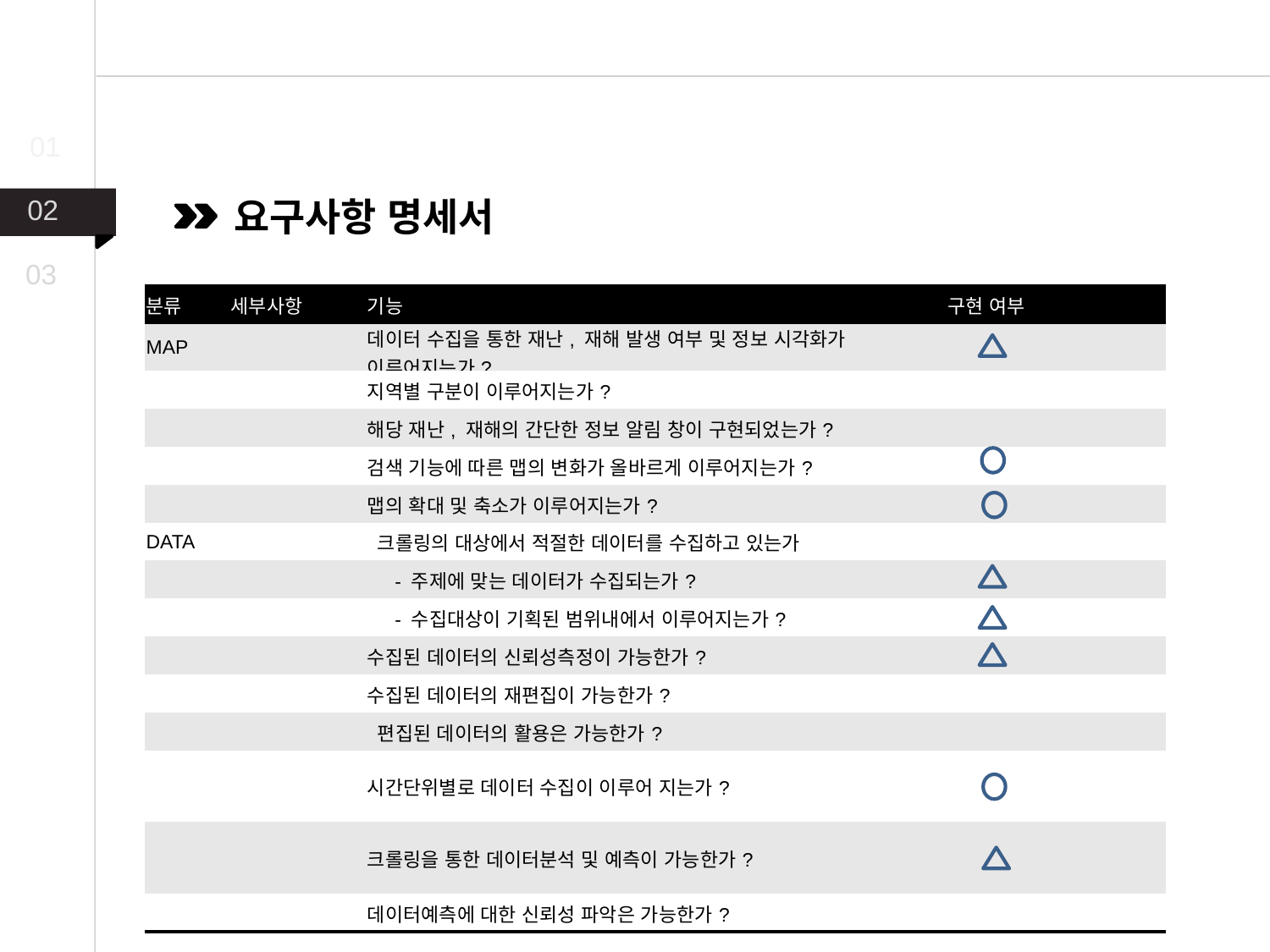

01
02
요구사항 명세서

03
| 분류 | 세부사항 | 기능 | 구현 여부 |
| --- | --- | --- | --- |
| MAP |  | 데이터 수집을 통한 재난, 재해 발생 여부 및 정보 시각화가 이루어지는가? |  |
|  |  | 지역별 구분이 이루어지는가? |  |
|  |  | 해당 재난, 재해의 간단한 정보 알림 창이 구현되었는가? |  |
|  |  | 검색 기능에 따른 맵의 변화가 올바르게 이루어지는가? |  |
|  |  | 맵의 확대 및 축소가 이루어지는가? |  |
| DATA |  | 크롤링의 대상에서 적절한 데이터를 수집하고 있는가 |  |
|  |  | - 주제에 맞는 데이터가 수집되는가? |  |
|  |  | - 수집대상이 기획된 범위내에서 이루어지는가? |  |
|  |  | 수집된 데이터의 신뢰성측정이 가능한가? |  |
|  |  | 수집된 데이터의 재편집이 가능한가? |  |
|  |  | 편집된 데이터의 활용은 가능한가? |  |
|  |  | 시간단위별로 데이터 수집이 이루어 지는가? |  |
|  |  | 크롤링을 통한 데이터분석 및 예측이 가능한가? |  |
|  |  | 데이터예측에 대한 신뢰성 파악은 가능한가? |  |